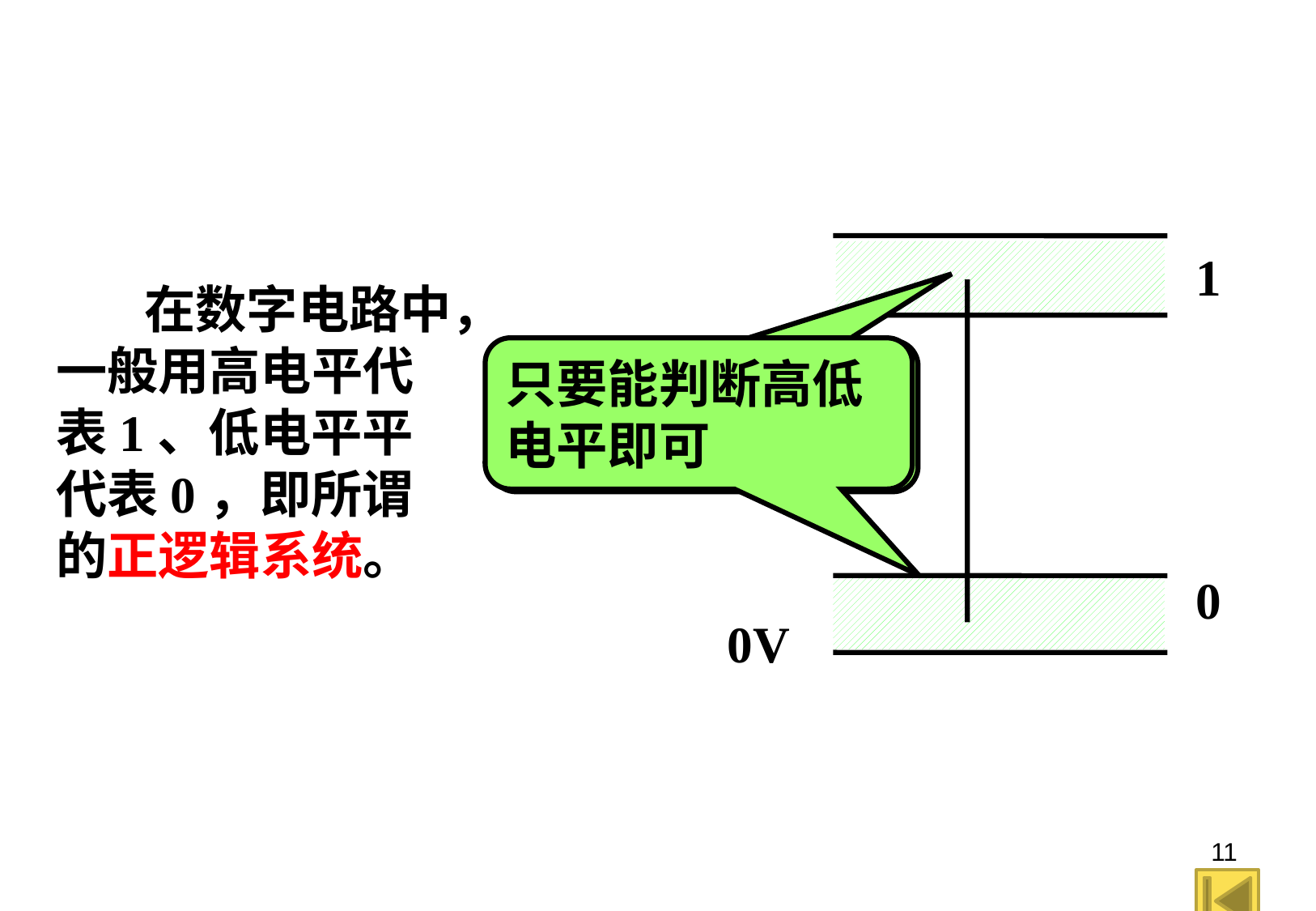

1

0

0V
在数字电路中，一般用高电平代表1、低电平平代表0，即所谓的正逻辑系统。
只要能判断高低电平即可
只要能判断高低电平即可
11